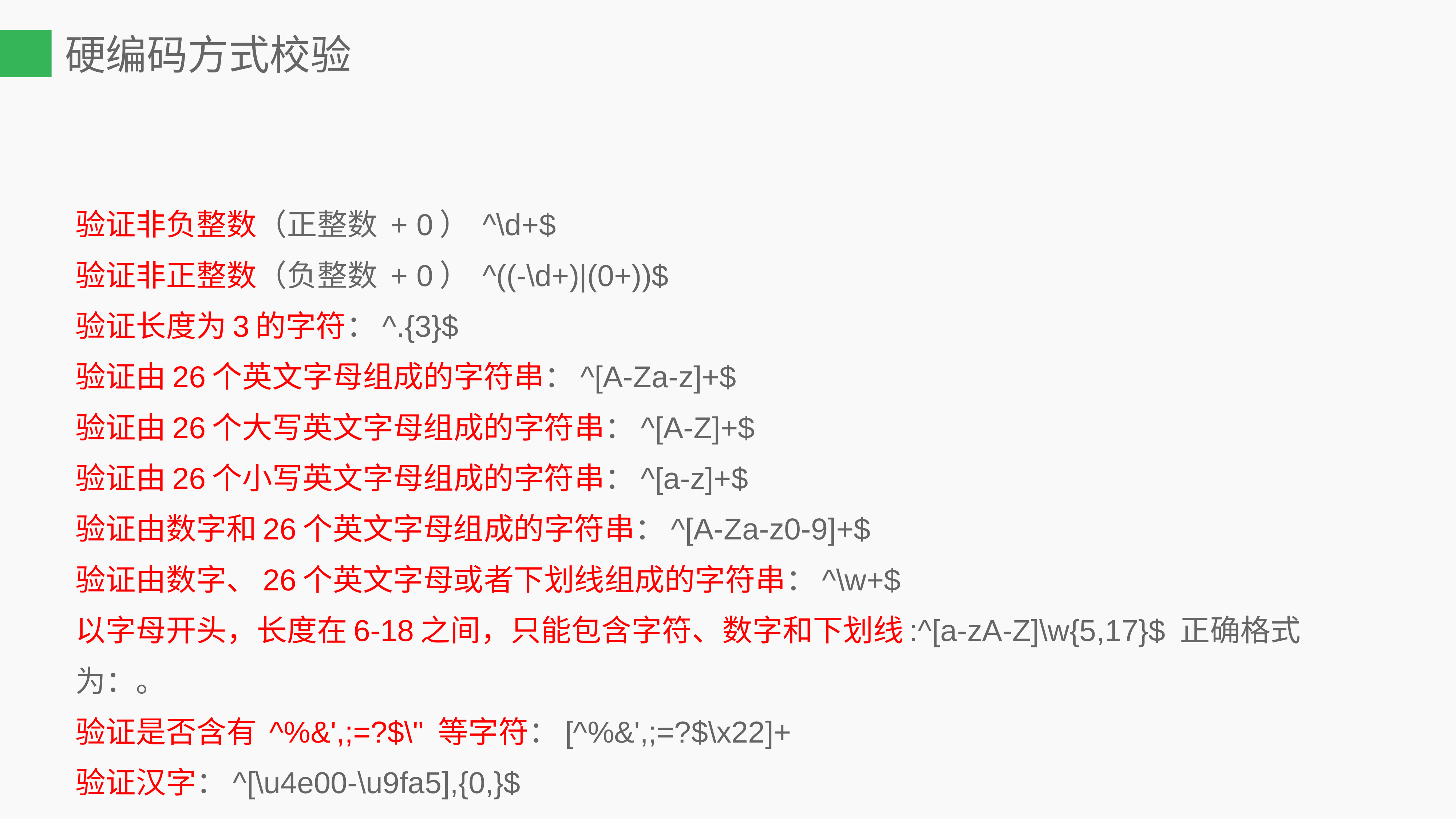

硬编码方式校验

验证非负整数（正整数 + 0） ^\d+$
验证非正整数（负整数 + 0） ^((-\d+)|(0+))$
验证长度为3的字符：^.{3}$
验证由26个英文字母组成的字符串：^[A-Za-z]+$
验证由26个大写英文字母组成的字符串：^[A-Z]+$
验证由26个小写英文字母组成的字符串：^[a-z]+$
验证由数字和26个英文字母组成的字符串：^[A-Za-z0-9]+$
验证由数字、26个英文字母或者下划线组成的字符串：^\w+$
以字母开头，长度在6-18之间，只能包含字符、数字和下划线:^[a-zA-Z]\w{5,17}$ 正确格式为：。
验证是否含有 ^%&',;=?$\" 等字符：[^%&',;=?$\x22]+
验证汉字：^[\u4e00-\u9fa5],{0,}$